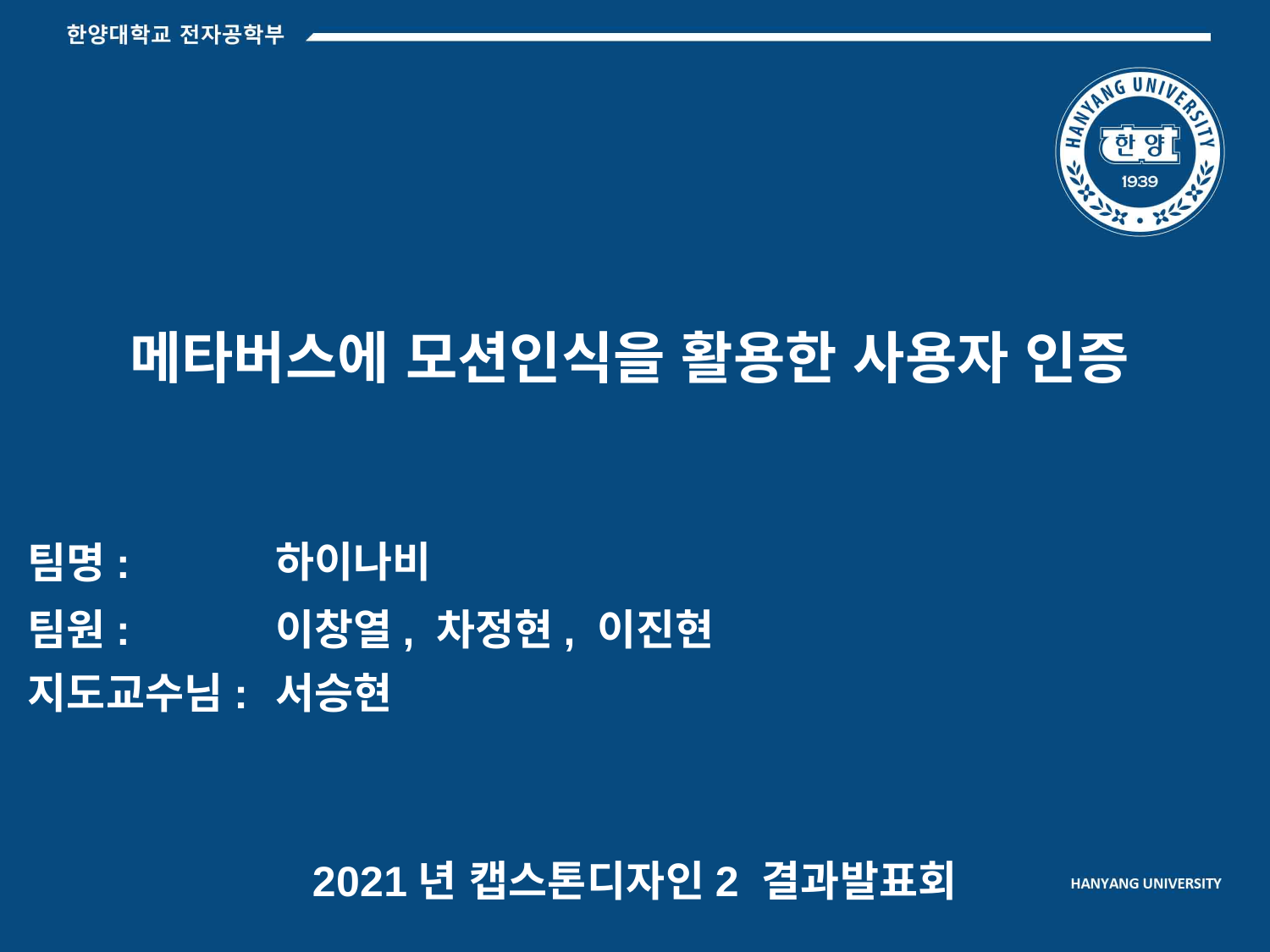

메타버스에 모션인식을 활용한 사용자 인증
하이나비
이창열, 차정현, 이진현
서승현